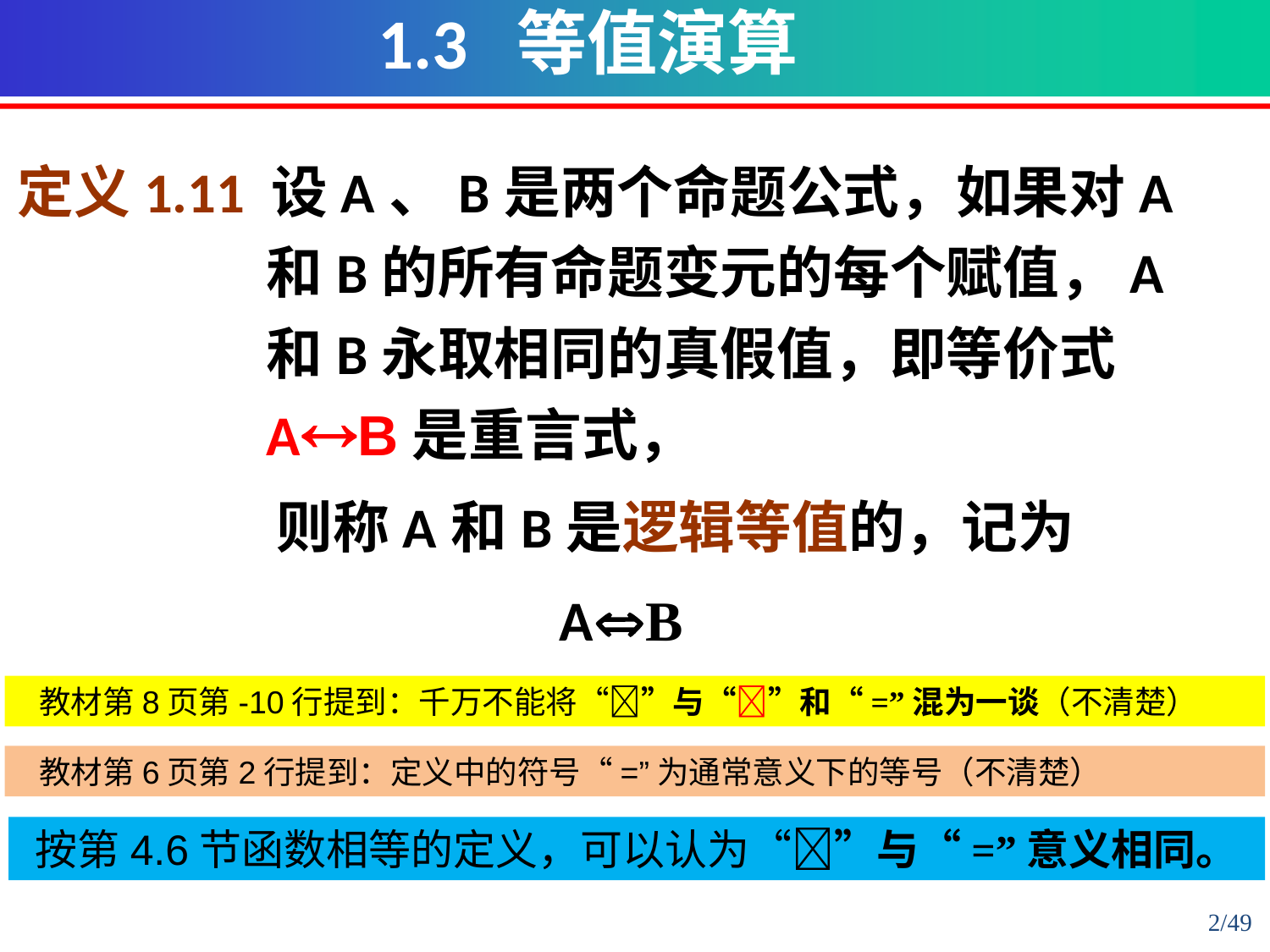

1.3  等值演算
定义1.11 设A、B是两个命题公式，如果对A和B的所有命题变元的每个赋值，A和B永取相同的真假值，即等价式A↔B是重言式，
                   则称A和B是逻辑等值的，记为
 A⇔B
  教材第8页第-10行提到：千万不能将“⇔”与“↔”和“=”混为一谈（不清楚）
  教材第6页第2行提到：定义中的符号“=”为通常意义下的等号（不清楚）
按第4.6节函数相等的定义，可以认为“⇔”与“=”意义相同。
2/49